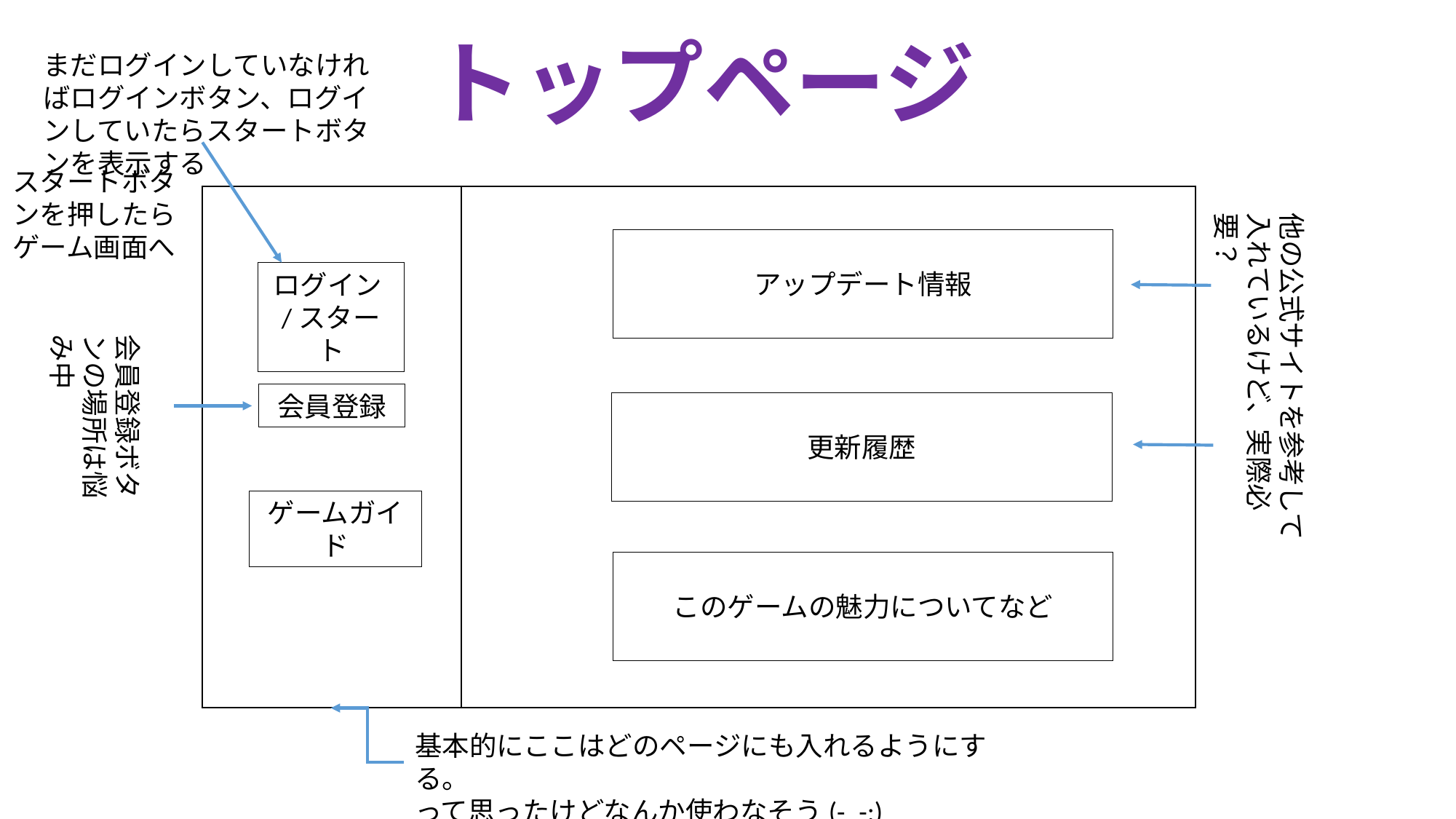

# トップページ
まだログインしていなければログインボタン、ログインしていたらスタートボタンを表示する
スタートボタンを押したらゲーム画面へ

他の公式サイトを参考して入れているけど、実際必要？

アップデート情報

ログイン/スタート
会員登録ボタンの場所は悩み中
会員登録

更新履歴

ゲームガイド

このゲームの魅力についてなど

基本的にここはどのページにも入れるようにする。
って思ったけどなんか使わなそう(-_-;)